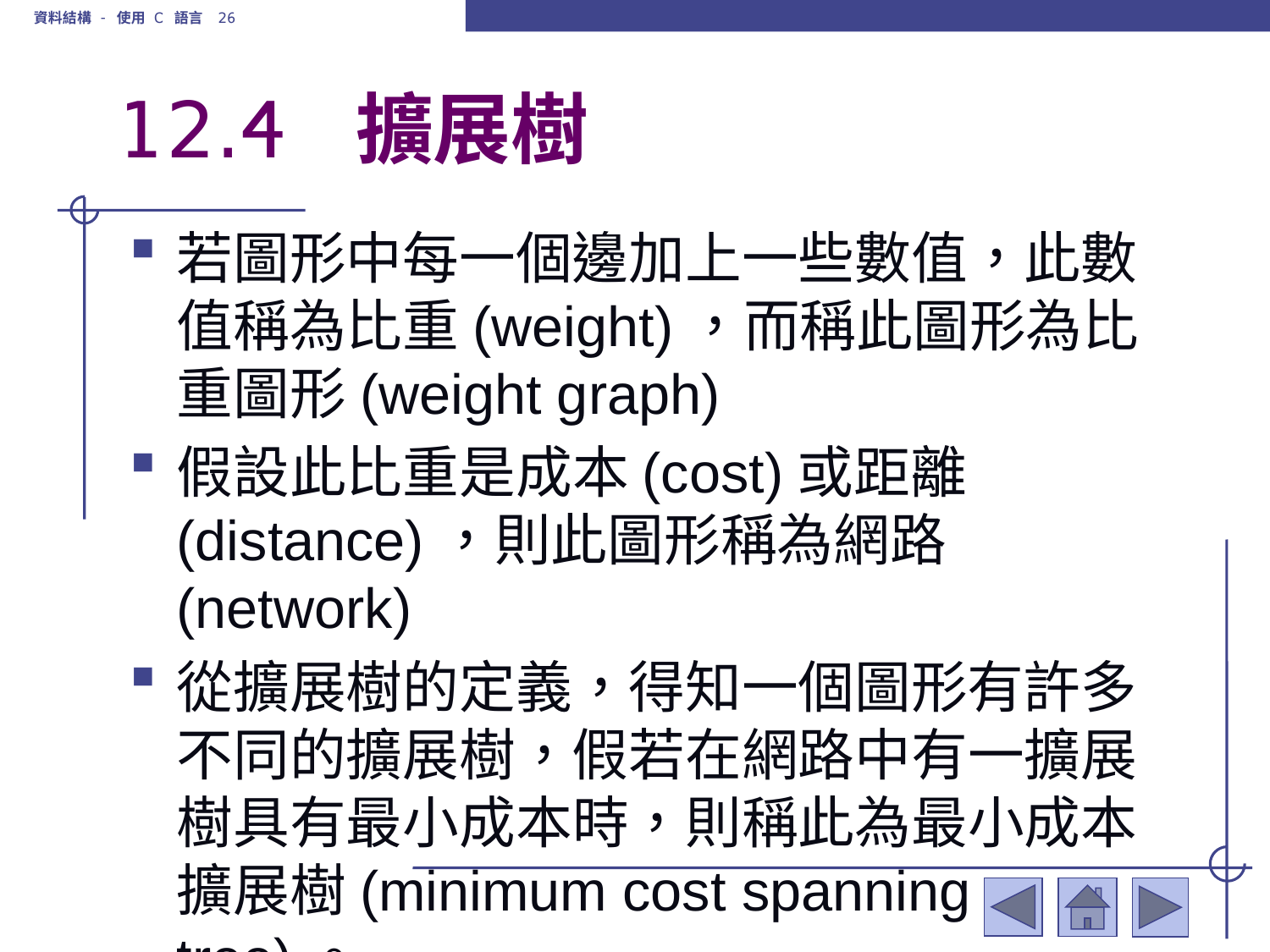

資料結構 - 使用 C 語言   26
# 12.4  擴展樹
若圖形中每一個邊加上一些數值，此數值稱為比重(weight)，而稱此圖形為比重圖形(weight graph)
假設此比重是成本(cost)或距離(distance)，則此圖形稱為網路(network)
從擴展樹的定義，得知一個圖形有許多不同的擴展樹，假若在網路中有一擴展樹具有最小成本時，則稱此為最小成本擴展樹(minimum cost spanning tree)。